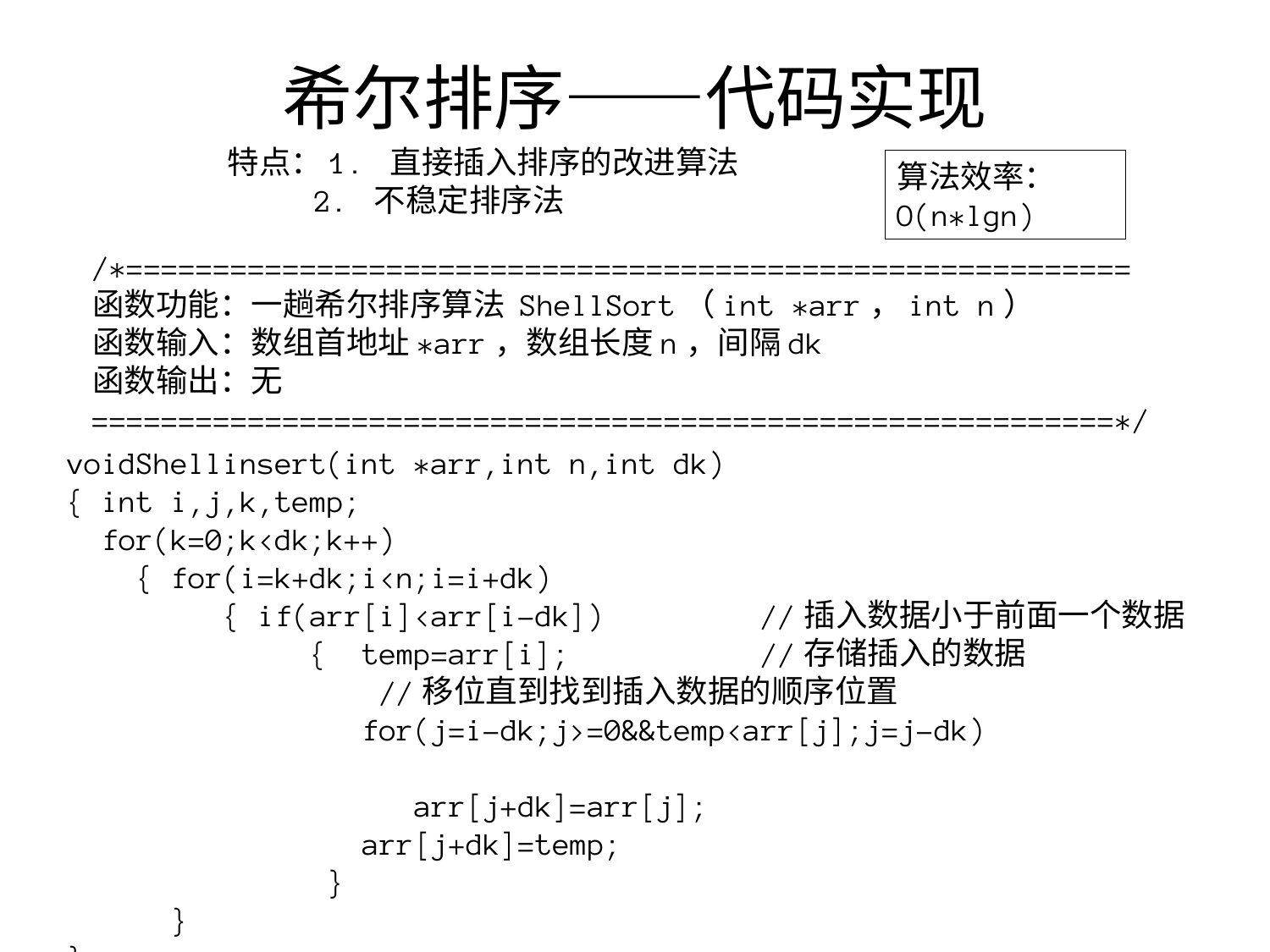

# 希尔排序——代码实现
特点：1. 直接插入排序的改进算法
     2. 不稳定排序法

算法效率：O(n*lgn)
/*==========================================================
函数功能：一趟希尔排序算法 ShellSort（int *arr，int n）
函数输入：数组首地址*arr，数组长度n，间隔dk
函数输出：无
===========================================================*/
voidShellinsert(int *arr,int n,int dk)
{ int i,j,k,temp;
  for(k=0;k<dk;k++)
    { for(i=k+dk;i<n;i=i+dk)
         { if(arr[i]<arr[i-dk])         //插入数据小于前面一个数据
              {  temp=arr[i];           //存储插入的数据
                  //移位直到找到插入数据的顺序位置
                 for(j=i-dk;j>=0&&temp<arr[j];j=j-dk)
                    arr[j+dk]=arr[j];
                 arr[j+dk]=temp;
               }
      }
}